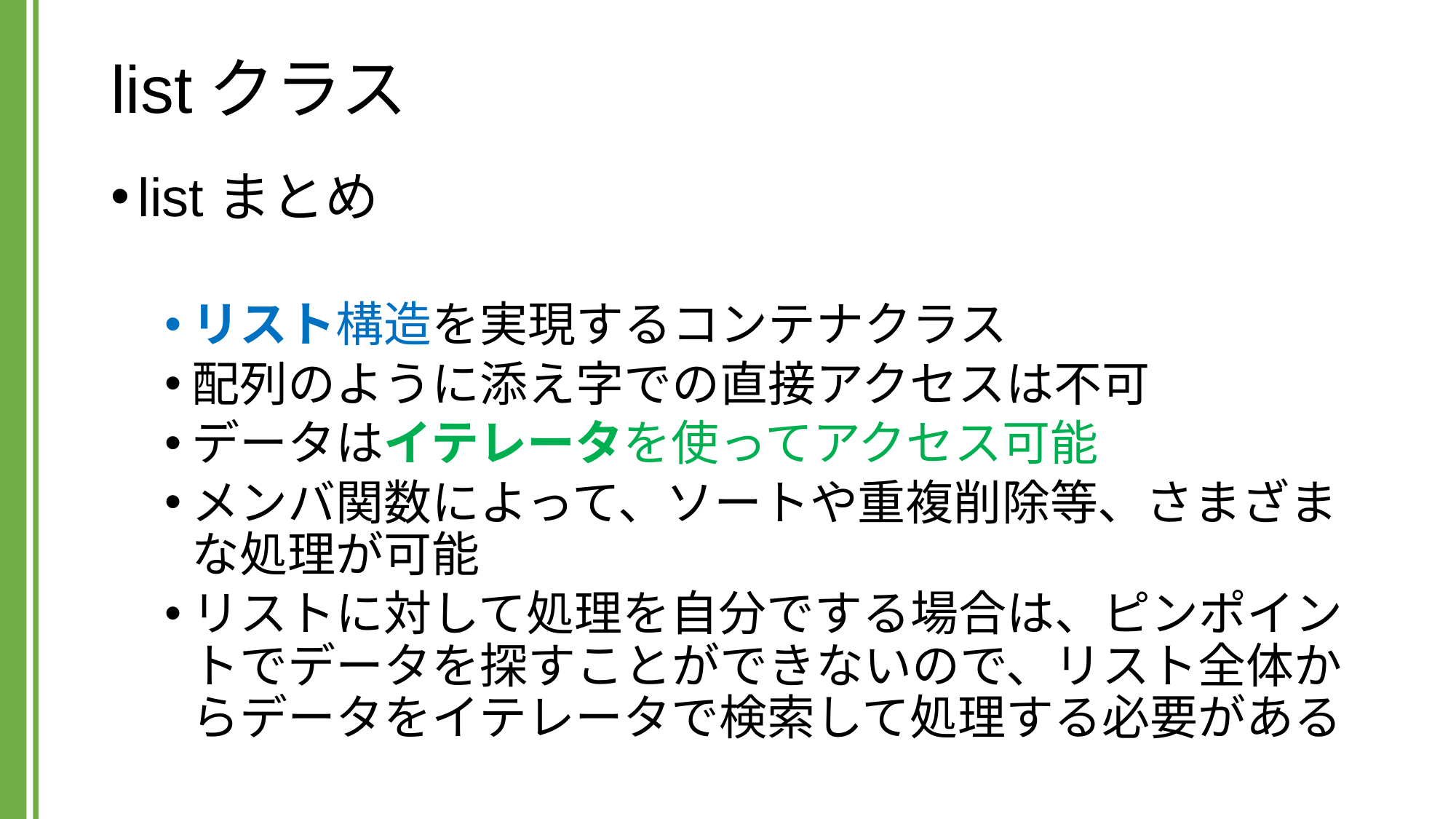

# listクラス
listまとめ
リスト構造を実現するコンテナクラス
配列のように添え字での直接アクセスは不可
データはイテレータを使ってアクセス可能
メンバ関数によって、ソートや重複削除等、さまざまな処理が可能
リストに対して処理を自分でする場合は、ピンポイントでデータを探すことができないので、リスト全体からデータをイテレータで検索して処理する必要がある